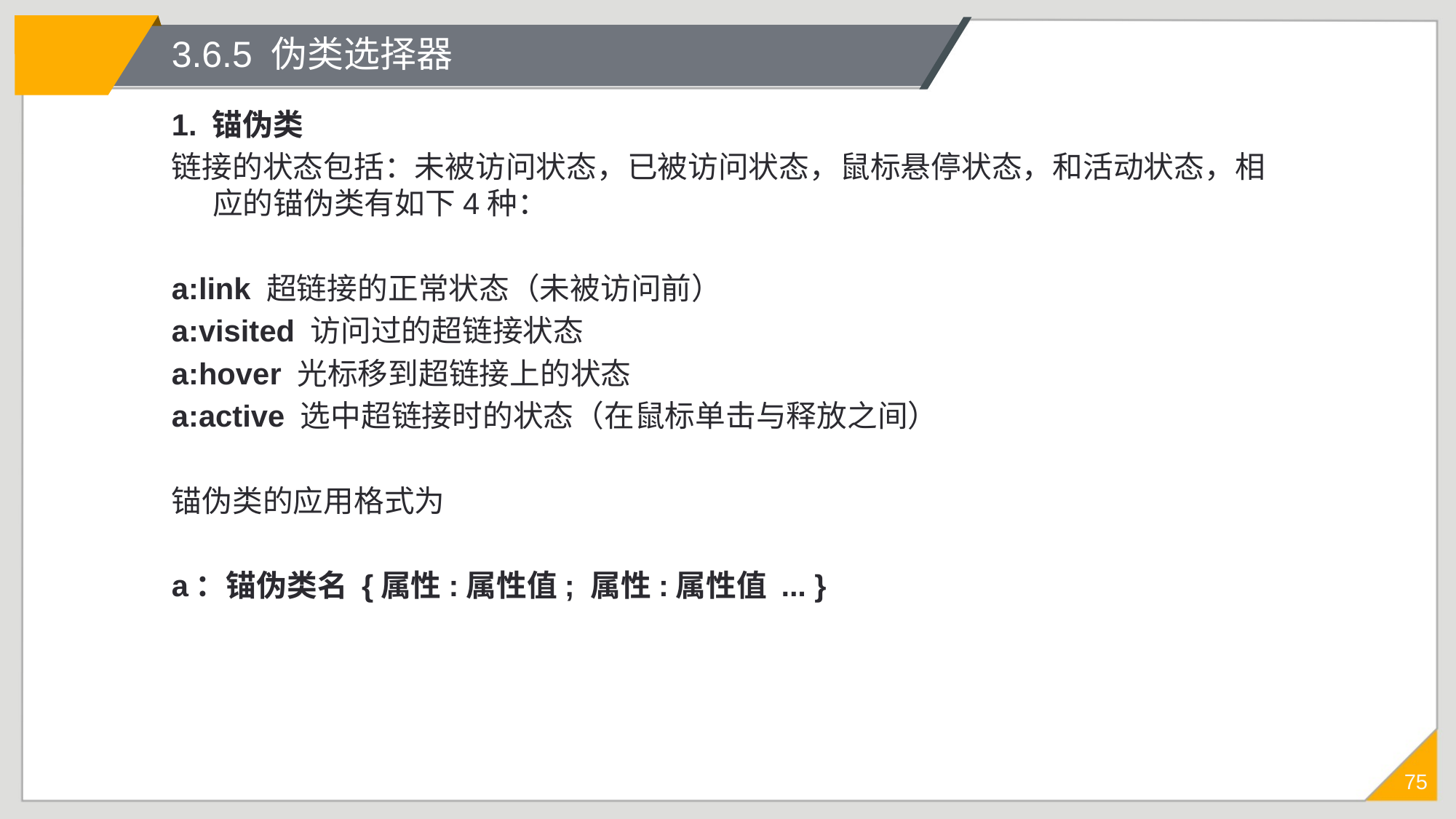

# 3.6.5 伪类选择器
1. 锚伪类
链接的状态包括：未被访问状态，已被访问状态，鼠标悬停状态，和活动状态，相应的锚伪类有如下4种：

a:link 超链接的正常状态（未被访问前）
a:visited 访问过的超链接状态
a:hover 光标移到超链接上的状态
a:active 选中超链接时的状态（在鼠标单击与释放之间）

锚伪类的应用格式为

a：锚伪类名 {属性:属性值; 属性:属性值 ... }